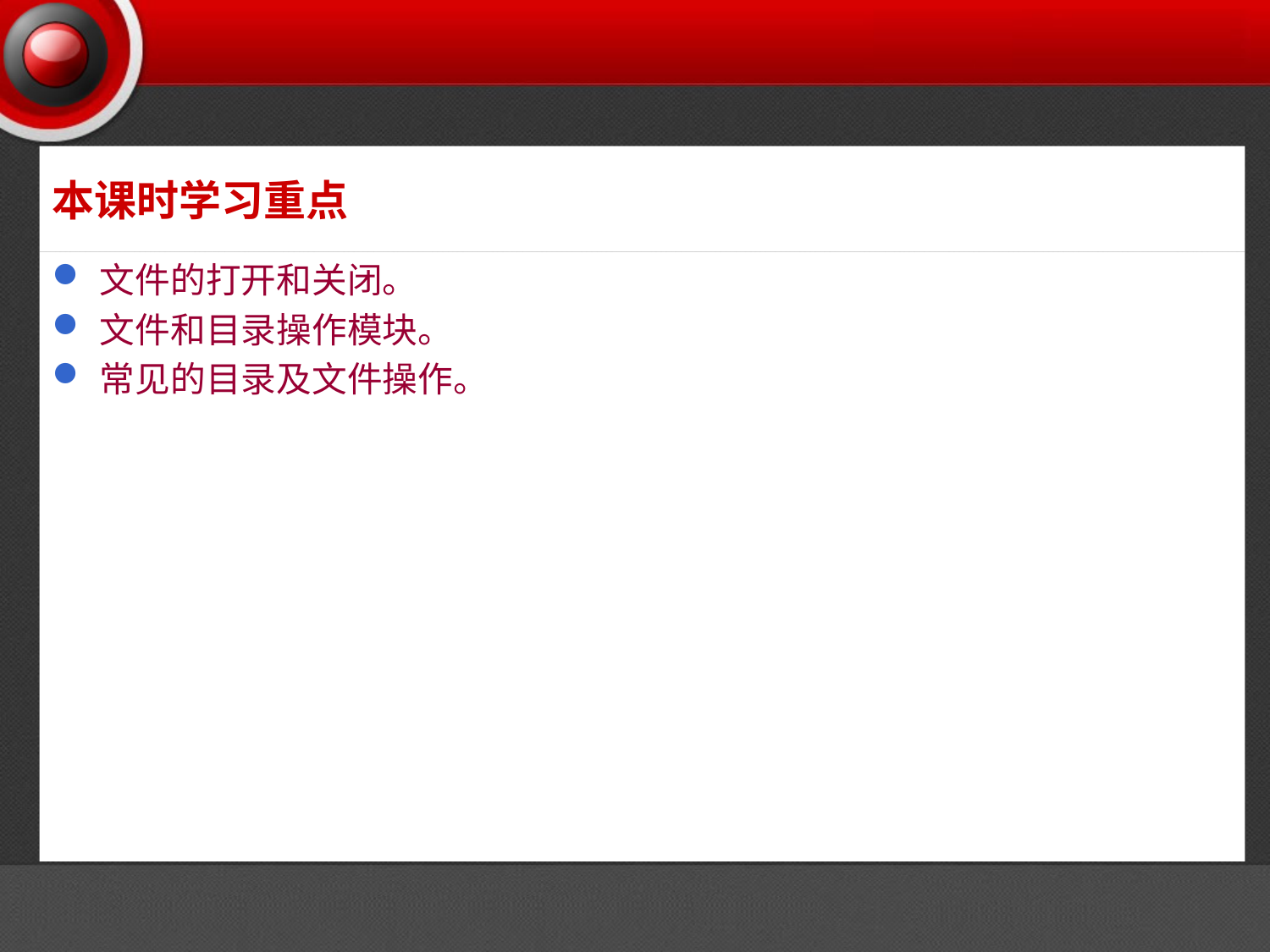

# 本课时学习重点
文件的打开和关闭。
文件和目录操作模块。
常见的目录及文件操作。